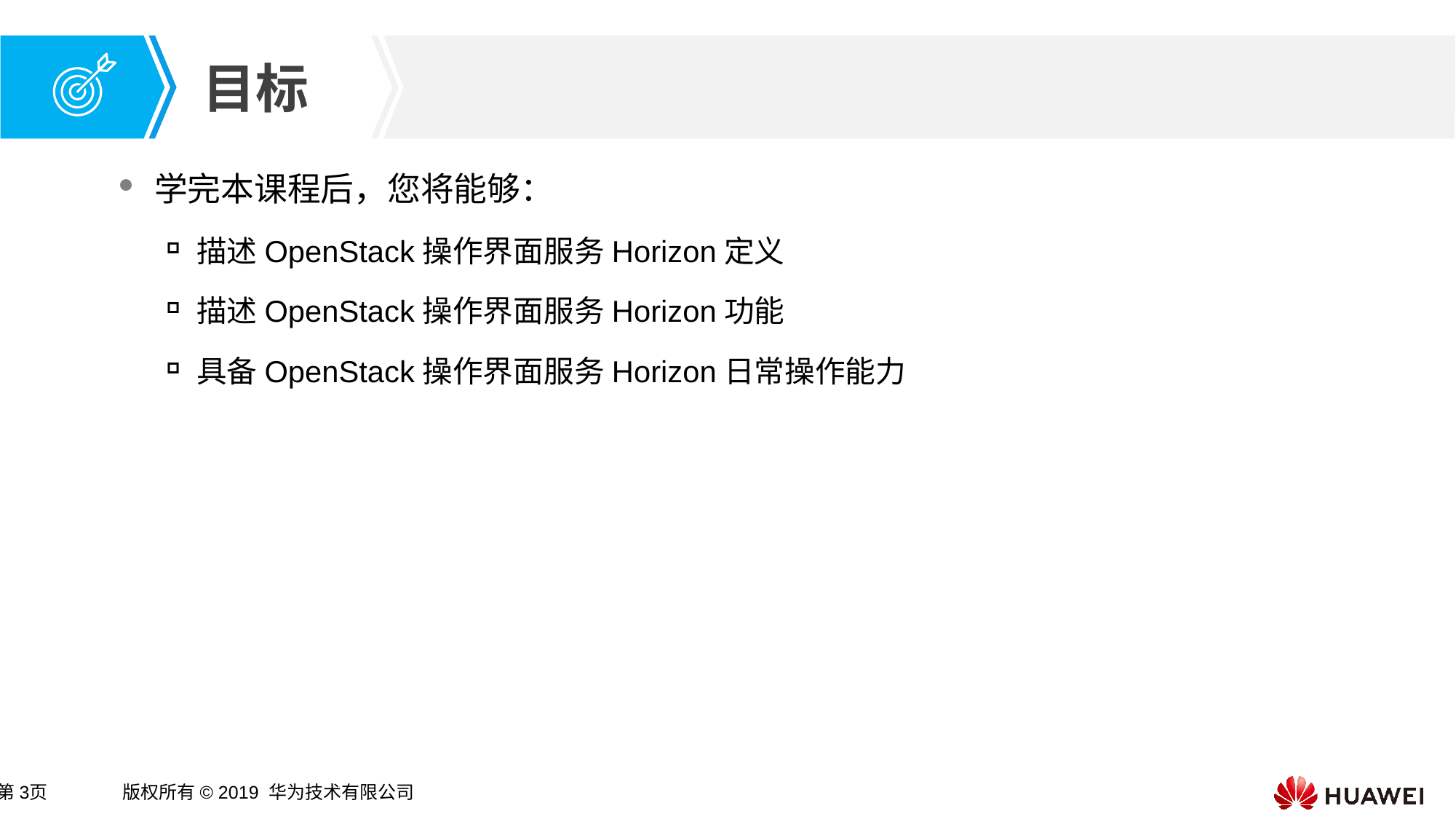

学完本课程后，您将能够：
描述OpenStack操作界面服务Horizon定义
描述OpenStack操作界面服务Horizon功能
具备OpenStack操作界面服务Horizon日常操作能力